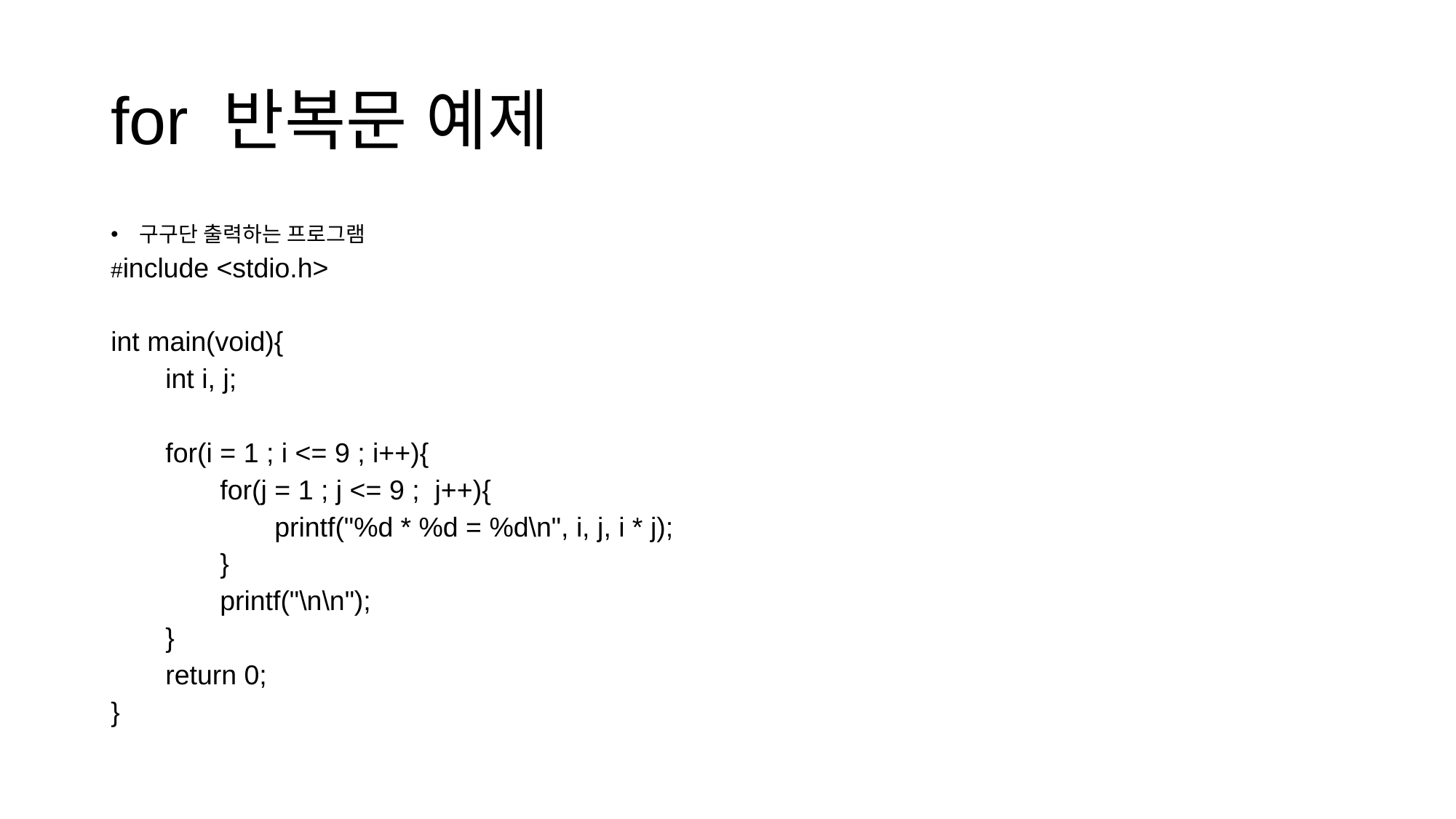

# for 반복문 예제
구구단 출력하는 프로그램
#include <stdio.h>

int main(void){
	int i, j;

	for(i = 1 ; i <= 9 ; i++){
		for(j = 1 ; j <= 9 ;  j++){
			printf("%d * %d = %d\n", i, j, i * j);
		}
		printf("\n\n");
	}
	return 0;
}